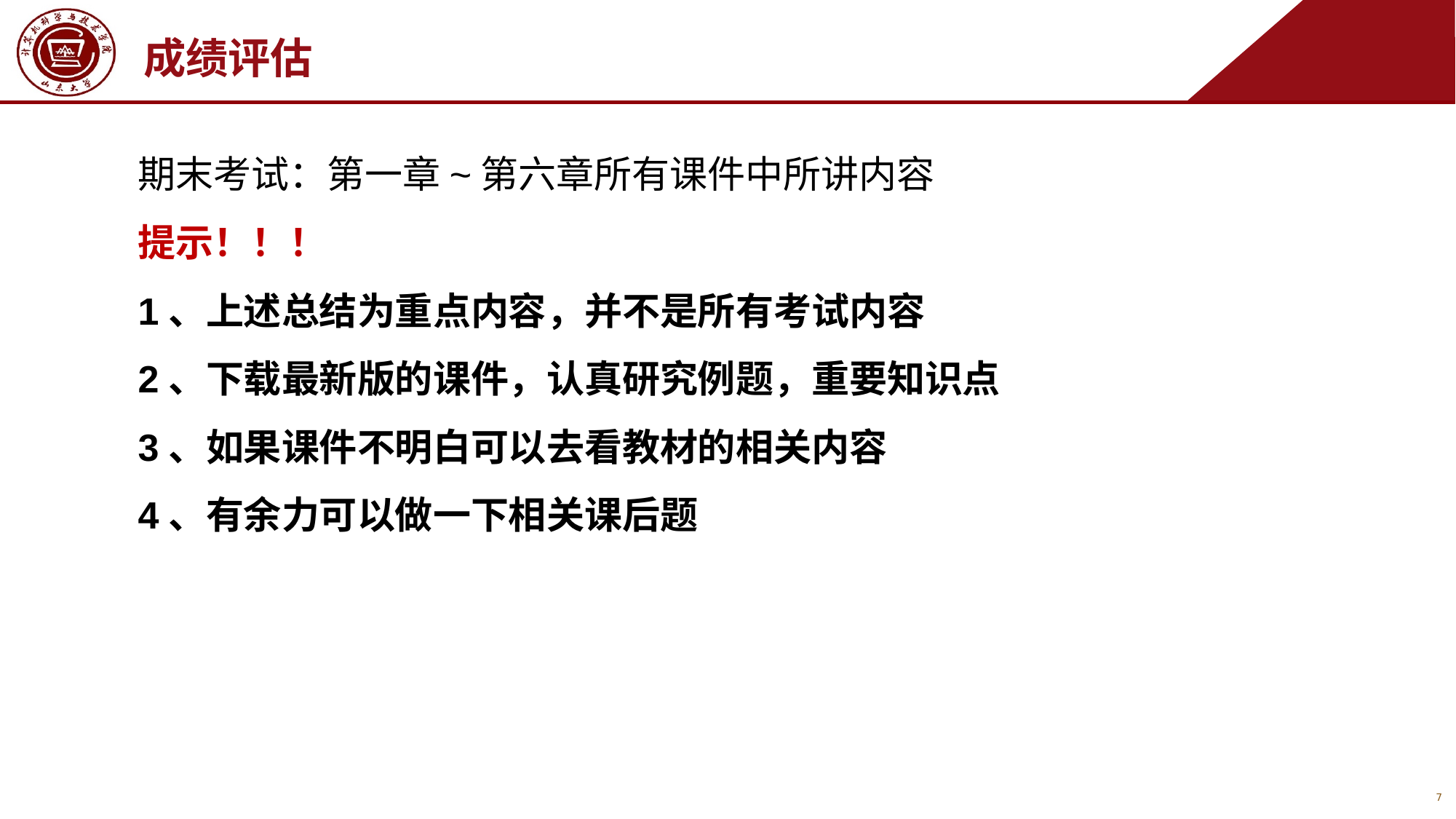

成绩评估

期末考试：第一章~第六章所有课件中所讲内容
提示！！！
1、上述总结为重点内容，并不是所有考试内容
2、下载最新版的课件，认真研究例题，重要知识点
3、如果课件不明白可以去看教材的相关内容
4、有余力可以做一下相关课后题